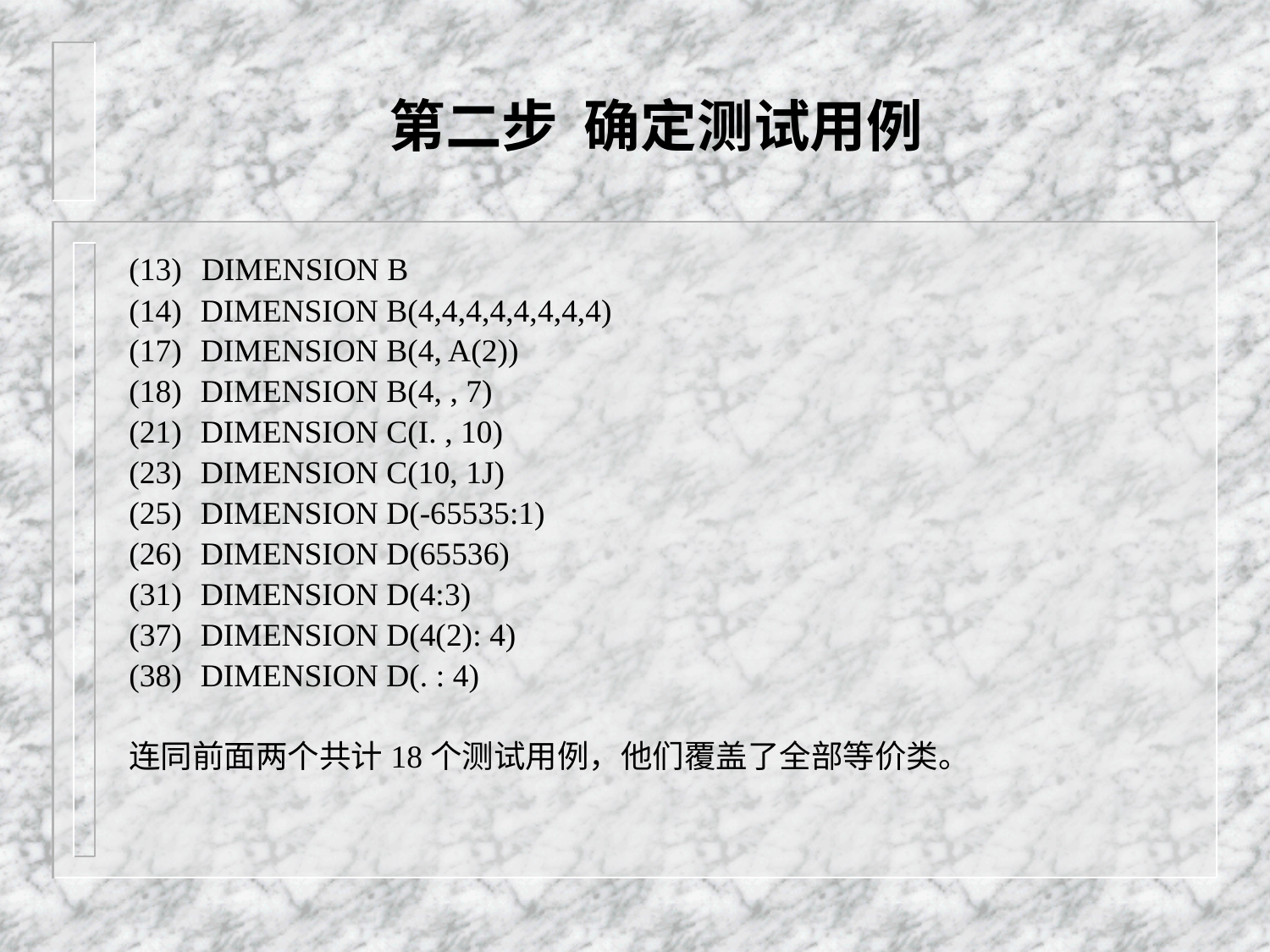

# 第二步  确定测试用例
(13)	 DIMENSION B
(14)	 DIMENSION B(4,4,4,4,4,4,4,4)
(17)	 DIMENSION B(4, A(2))
(18)	 DIMENSION B(4, , 7)
(21)	 DIMENSION C(I. , 10)
(23)	 DIMENSION C(10, 1J)
(25)	 DIMENSION D(-65535:1)
(26)	 DIMENSION D(65536)
(31)	 DIMENSION D(4:3)
(37)	 DIMENSION D(4(2): 4)
(38)	 DIMENSION D(. : 4)

连同前面两个共计18个测试用例，他们覆盖了全部等价类。